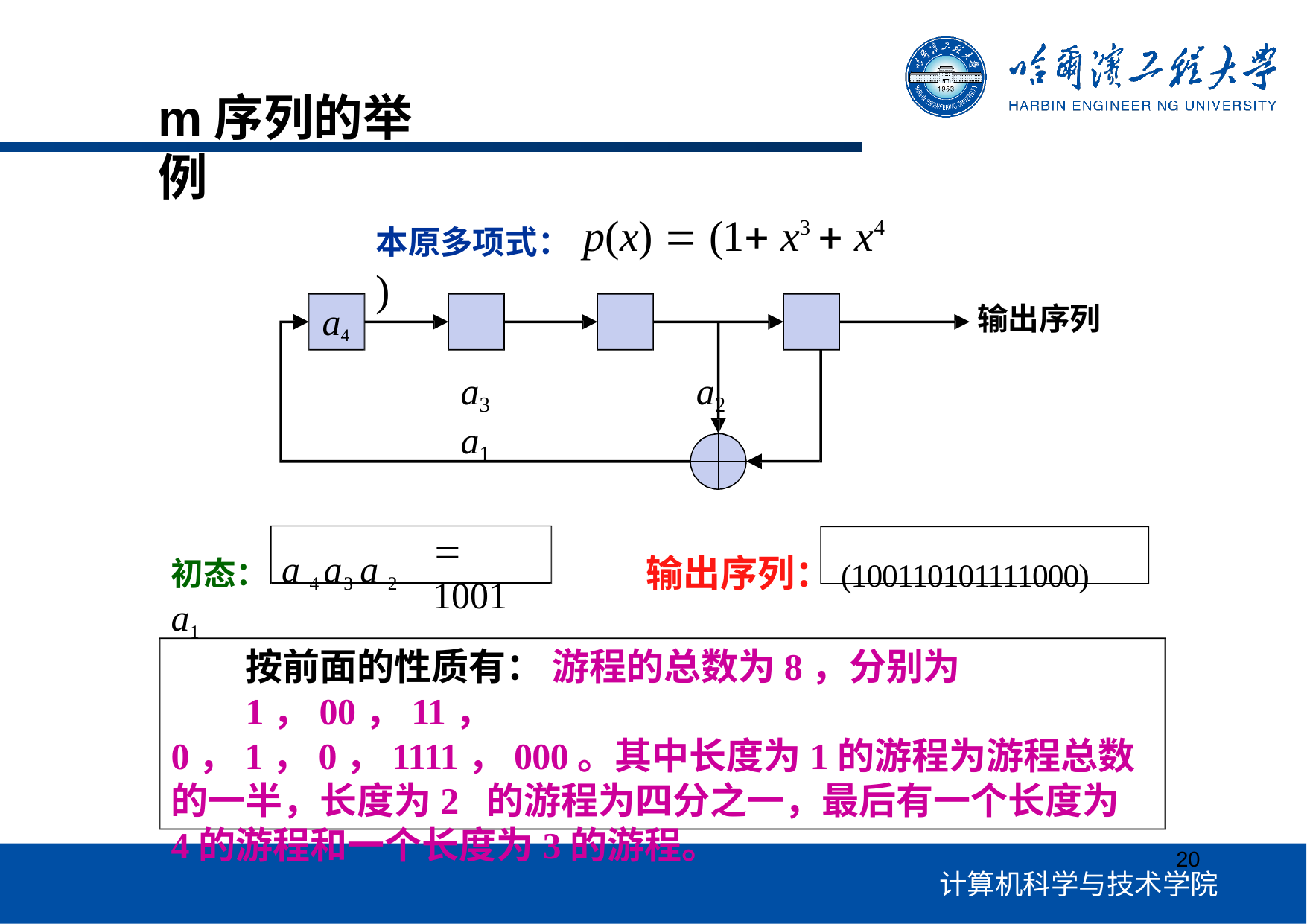

# m序列的举例

本原多项式：p(x) = (1+ x3 + x4 )

a3	a2	a1

a4
输出序列

初态：a 4 a3 a 2 a1
= 1001

输出序列：(100110101111000)

按前面的性质有： 游程的总数为8，分别为 1，00，11，
0，1，0，1111，000。其中长度为1的游程为游程总数的一半，长度为2  的游程为四分之一，最后有一个长度为4的游程和一个长度为3的游程。
20